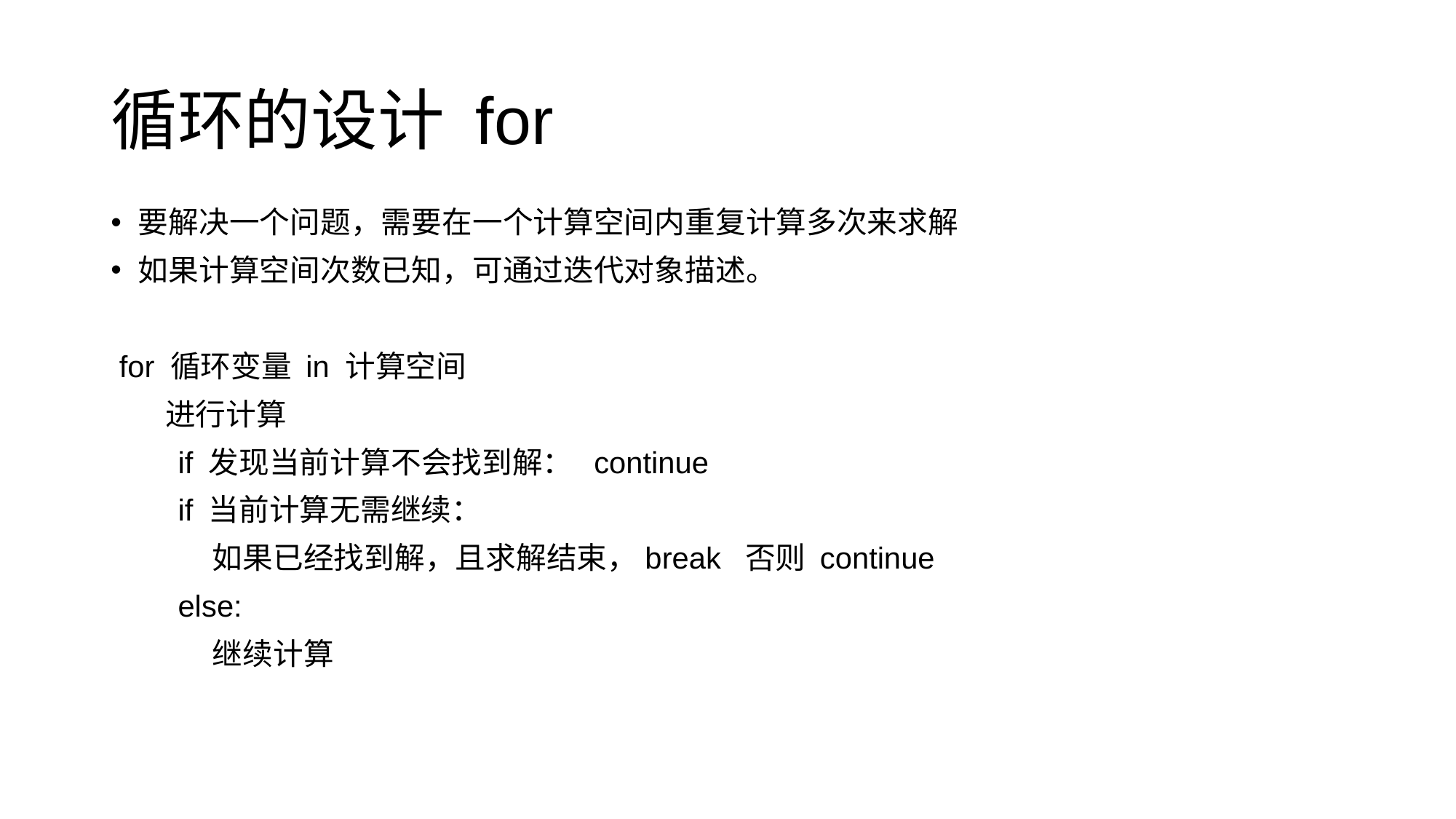

# 循环的设计 for
要解决一个问题，需要在一个计算空间内重复计算多次来求解
如果计算空间次数已知，可通过迭代对象描述。

 for 循环变量 in 计算空间
       进行计算
        if 发现当前计算不会找到解：  continue
        if 当前计算无需继续：
              如果已经找到解，且求解结束，break  否则 continue
        else:
              继续计算